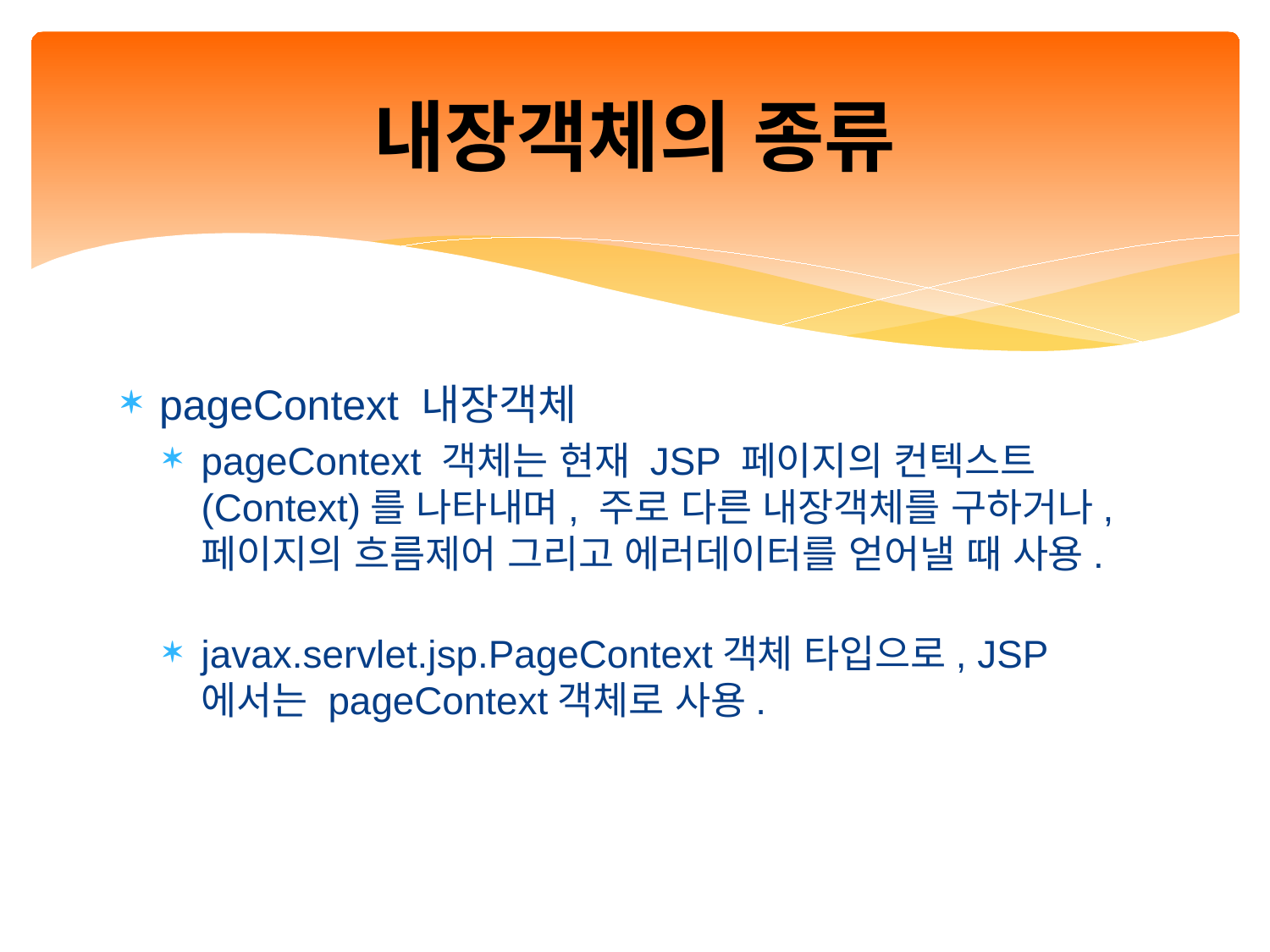

# 내장객체의 종류
pageContext 내장객체
pageContext 객체는 현재 JSP 페이지의 컨텍스트(Context)를 나타내며, 주로 다른 내장객체를 구하거나, 페이지의 흐름제어 그리고 에러데이터를 얻어낼 때 사용.

javax.servlet.jsp.PageContext객체 타입으로, JSP에서는 pageContext객체로 사용.